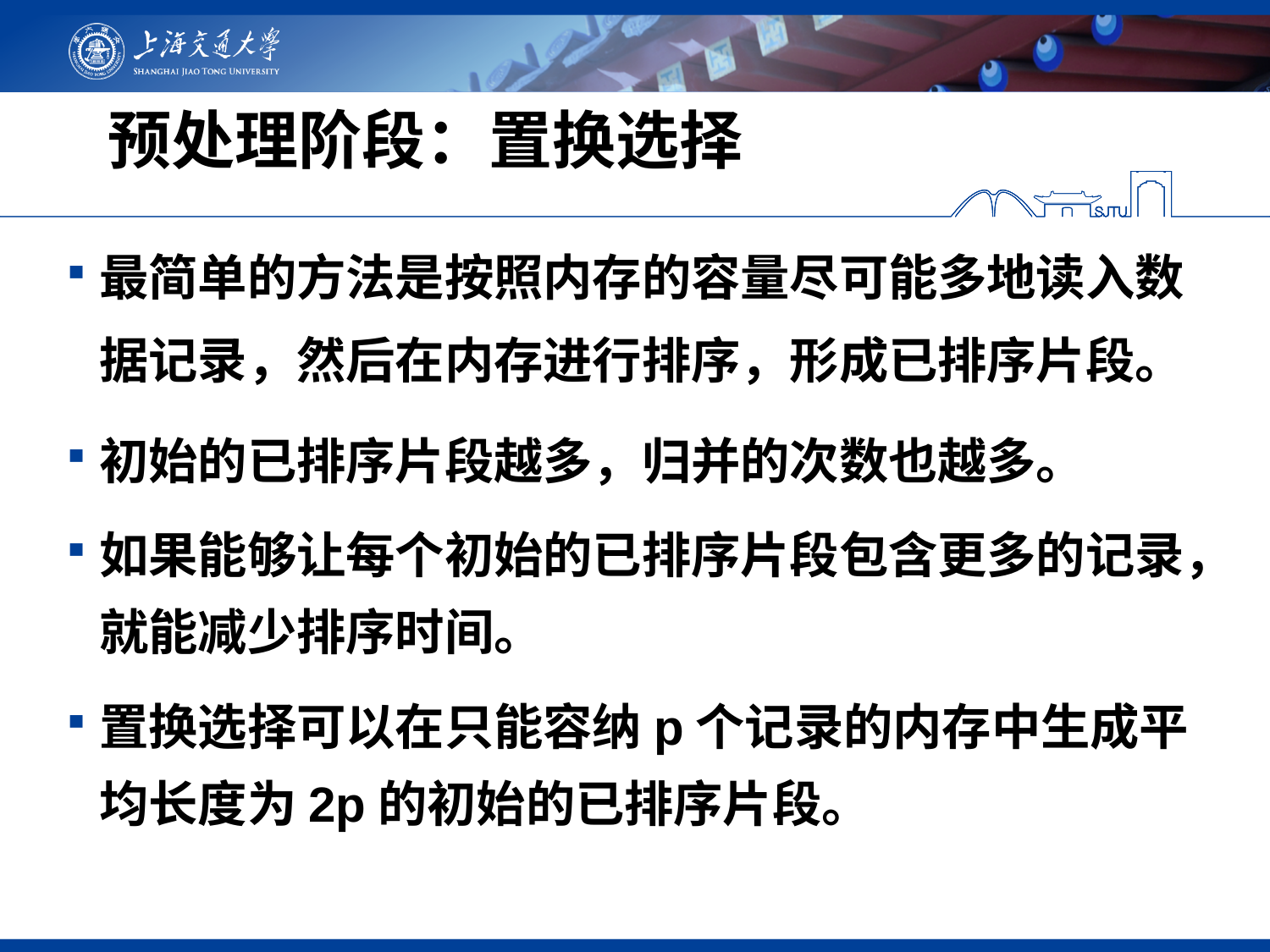

# 预处理阶段：置换选择
最简单的方法是按照内存的容量尽可能多地读入数据记录，然后在内存进行排序，形成已排序片段。
初始的已排序片段越多，归并的次数也越多。
如果能够让每个初始的已排序片段包含更多的记录，就能减少排序时间。
置换选择可以在只能容纳p个记录的内存中生成平均长度为2p的初始的已排序片段。